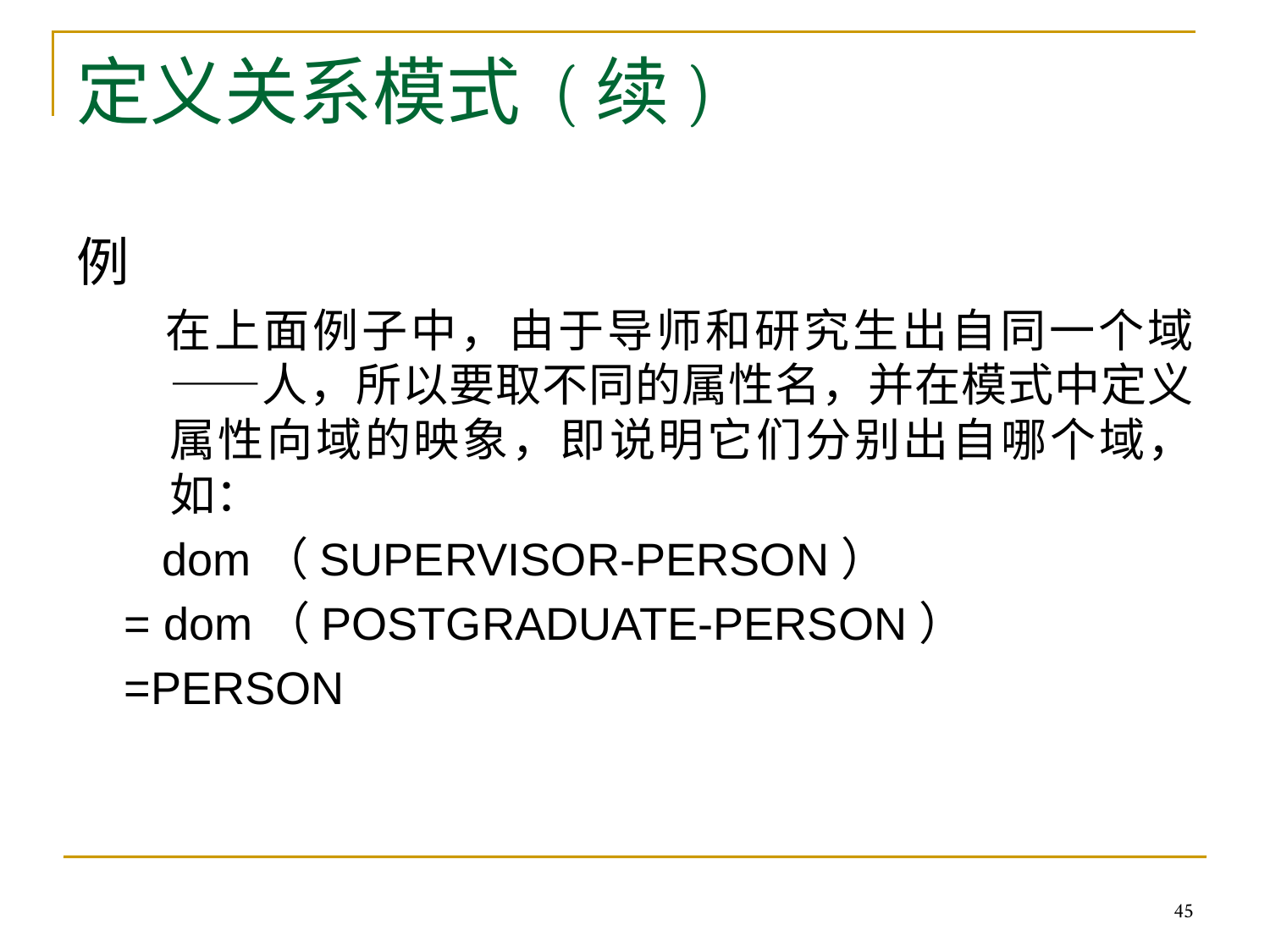

# 定义关系模式 (续)
例
  在上面例子中，由于导师和研究生出自同一个域——人，所以要取不同的属性名，并在模式中定义属性向域的映象，即说明它们分别出自哪个域，如：
   dom（SUPERVISOR-PERSON）
= dom（POSTGRADUATE-PERSON）
=PERSON

45